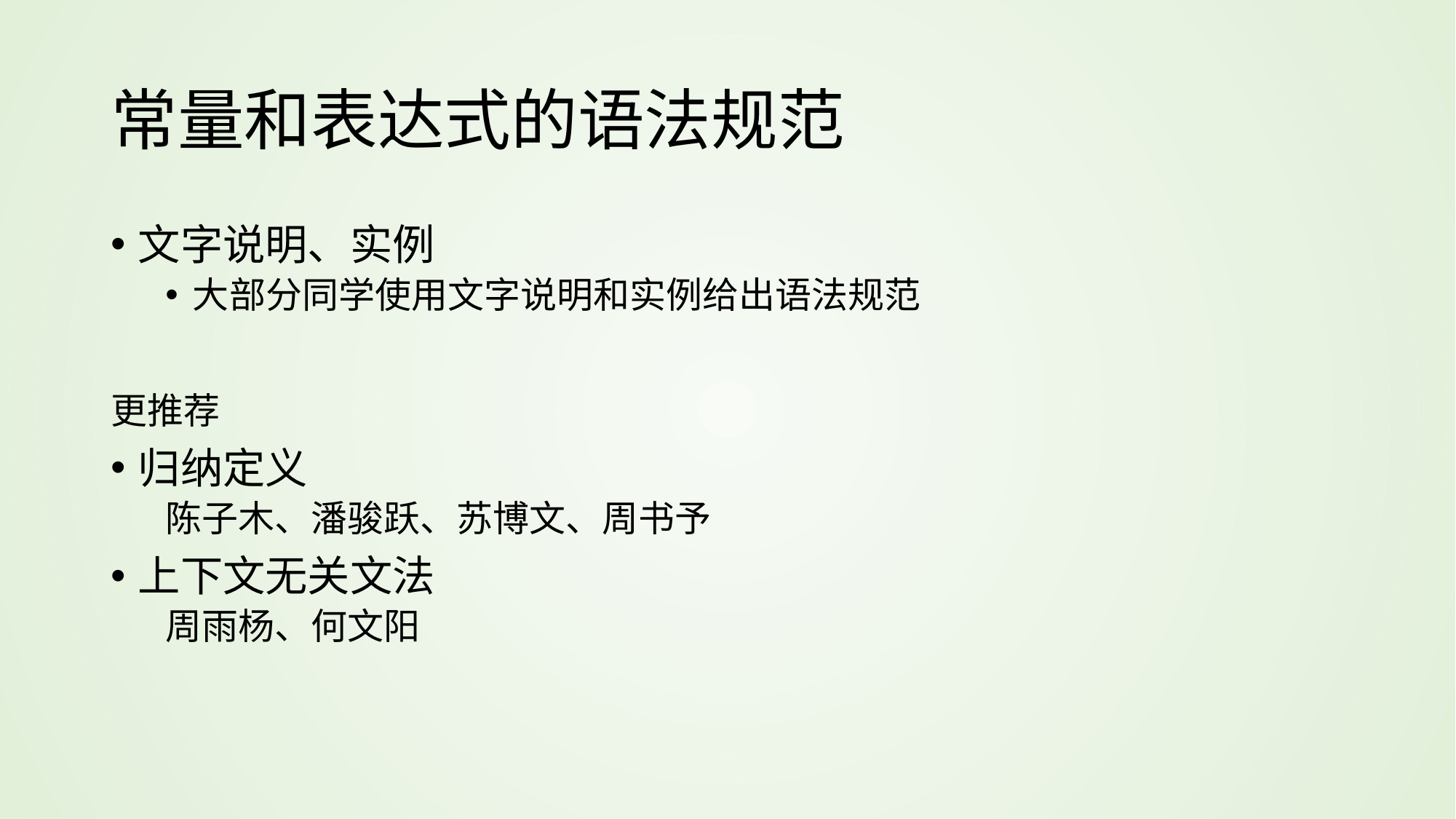

# 常量和表达式的语法规范
文字说明、实例
大部分同学使用文字说明和实例给出语法规范

更推荐
归纳定义
陈子木、潘骏跃、苏博文、周书予
上下文无关文法
周雨杨、何文阳